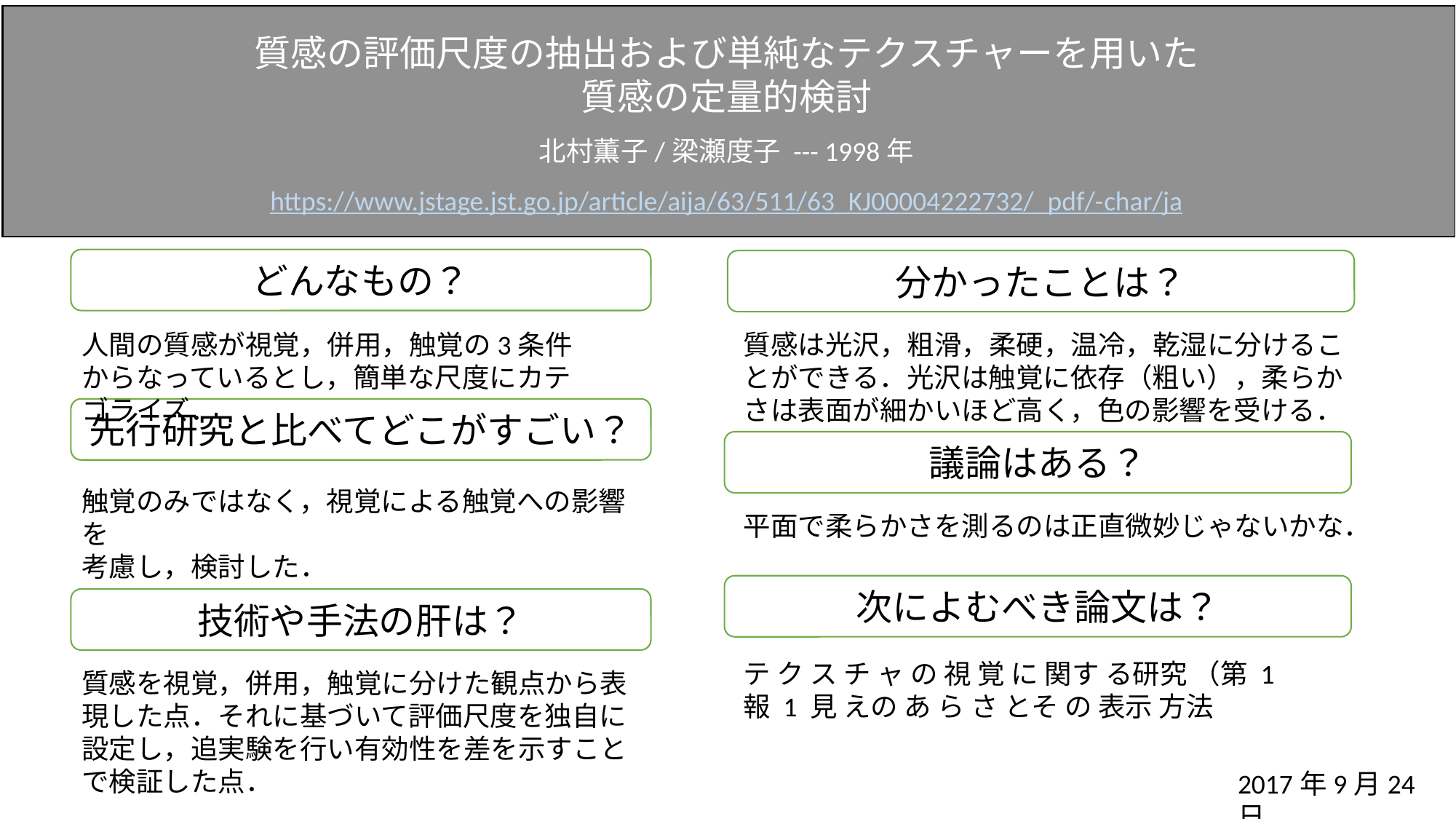

質感の評価尺度の抽出および単純なテクスチャーを用いた
質感の定量的検討

北村薫子/梁瀬度子 --- 1998年

https://www.jstage.jst.go.jp/article/aija/63/511/63_KJ00004222732/_pdf/-char/ja

どんなもの？
分かったことは？
人間の質感が視覚，併用，触覚の3条件からなっているとし，簡単な尺度にカテゴライズ．
質感は光沢，粗滑，柔硬，温冷，乾湿に分けることができる．光沢は触覚に依存（粗い），柔らかさは表面が細かいほど高く，色の影響を受ける．
先行研究と比べてどこがすごい？
議論はある？
触覚のみではなく，視覚による触覚への影響を
考慮し，検討した．
平面で柔らかさを測るのは正直微妙じゃないかな．
次によむべき論文は？
技術や手法の肝は？
テ ク ス チ ャ の 視 覚 に 関す る研究 （第 1報 1 見 えの あ ら さ とそ の 表示 方法
質感を視覚，併用，触覚に分けた観点から表現した点．それに基づいて評価尺度を独自に設定し，追実験を行い有効性を差を示すことで検証した点．

2017年9月24日